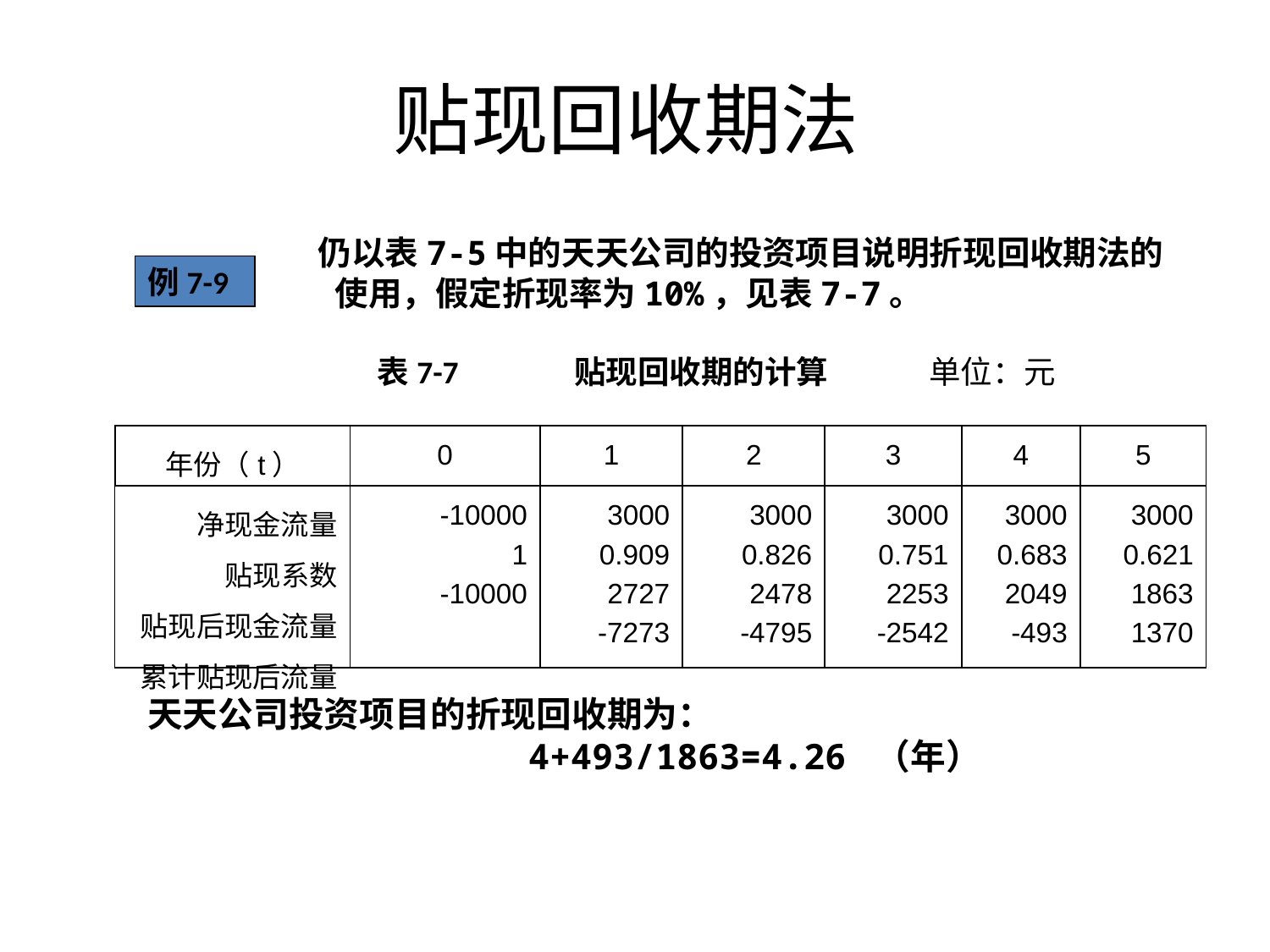

贴现回收期法
   仍以表7-5中的天天公司的投资项目说明折现回收期法的使用，假定折现率为10%，见表7-7。
例7-9
表7-7               贴现回收期的计算              单位：元
| 年份（t） | 0 | 1 | 2 | 3 | 4 | 5 |
| --- | --- | --- | --- | --- | --- | --- |
| 净现金流量 贴现系数 贴现后现金流量 累计贴现后流量 | -10000 1 -10000 | 3000 0.909 2727 -7273 | 3000 0.826 2478 -4795 | 3000 0.751 2253 -2542 | 3000 0.683 2049 -493 | 3000 0.621 1863 1370 |
天天公司投资项目的折现回收期为：
                  4+493/1863=4.26 （年）